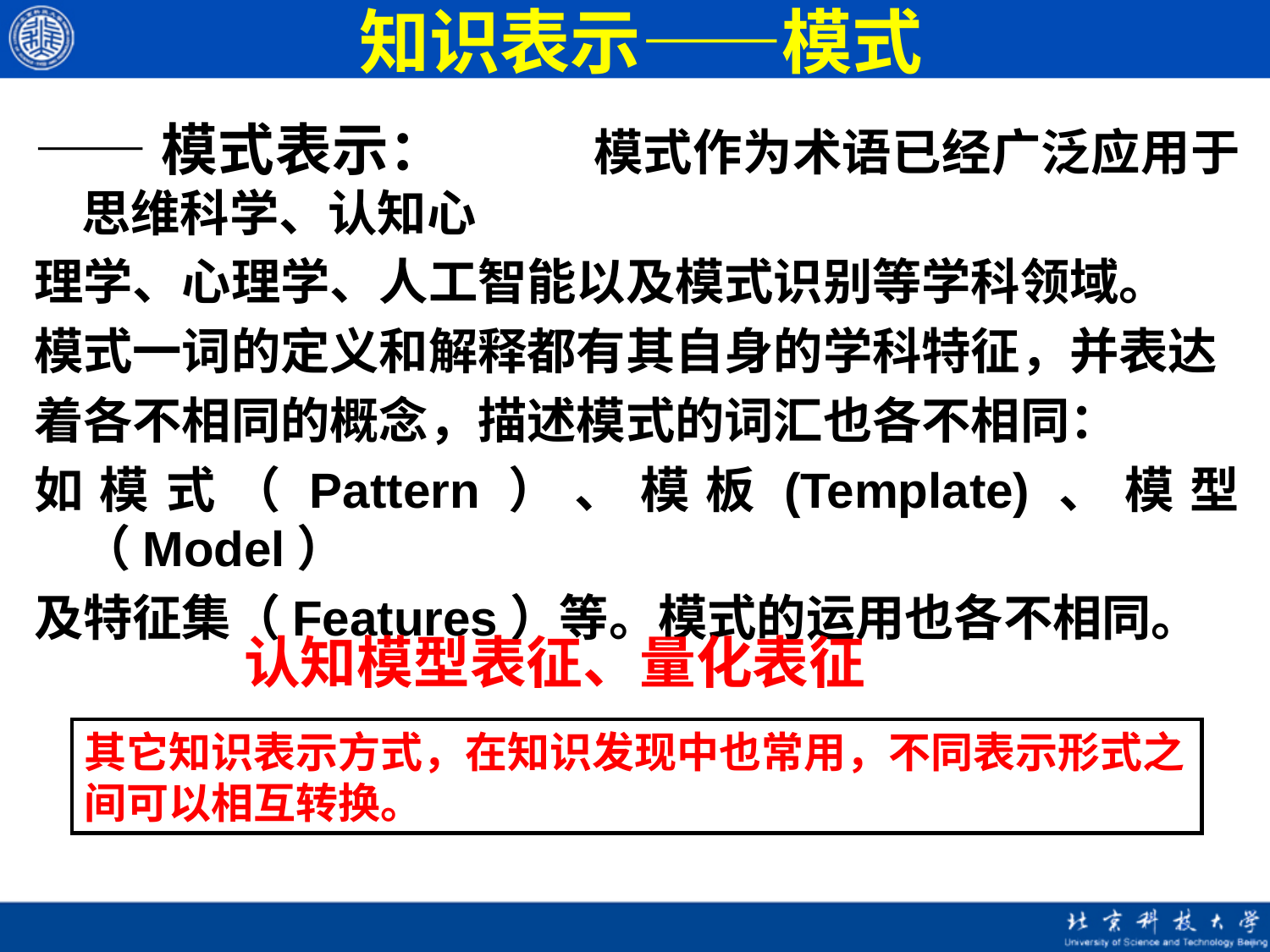

# 知识表示——模式
——模式表示：		模式作为术语已经广泛应用于思维科学、认知心
理学、心理学、人工智能以及模式识别等学科领域。
模式一词的定义和解释都有其自身的学科特征，并表达
着各不相同的概念，描述模式的词汇也各不相同：
如模式（Pattern）、模板(Template)、模型（Model）
及特征集（Features）等。模式的运用也各不相同。

认知模型表征、量化表征
其它知识表示方式，在知识发现中也常用，不同表示形式之间可以相互转换。